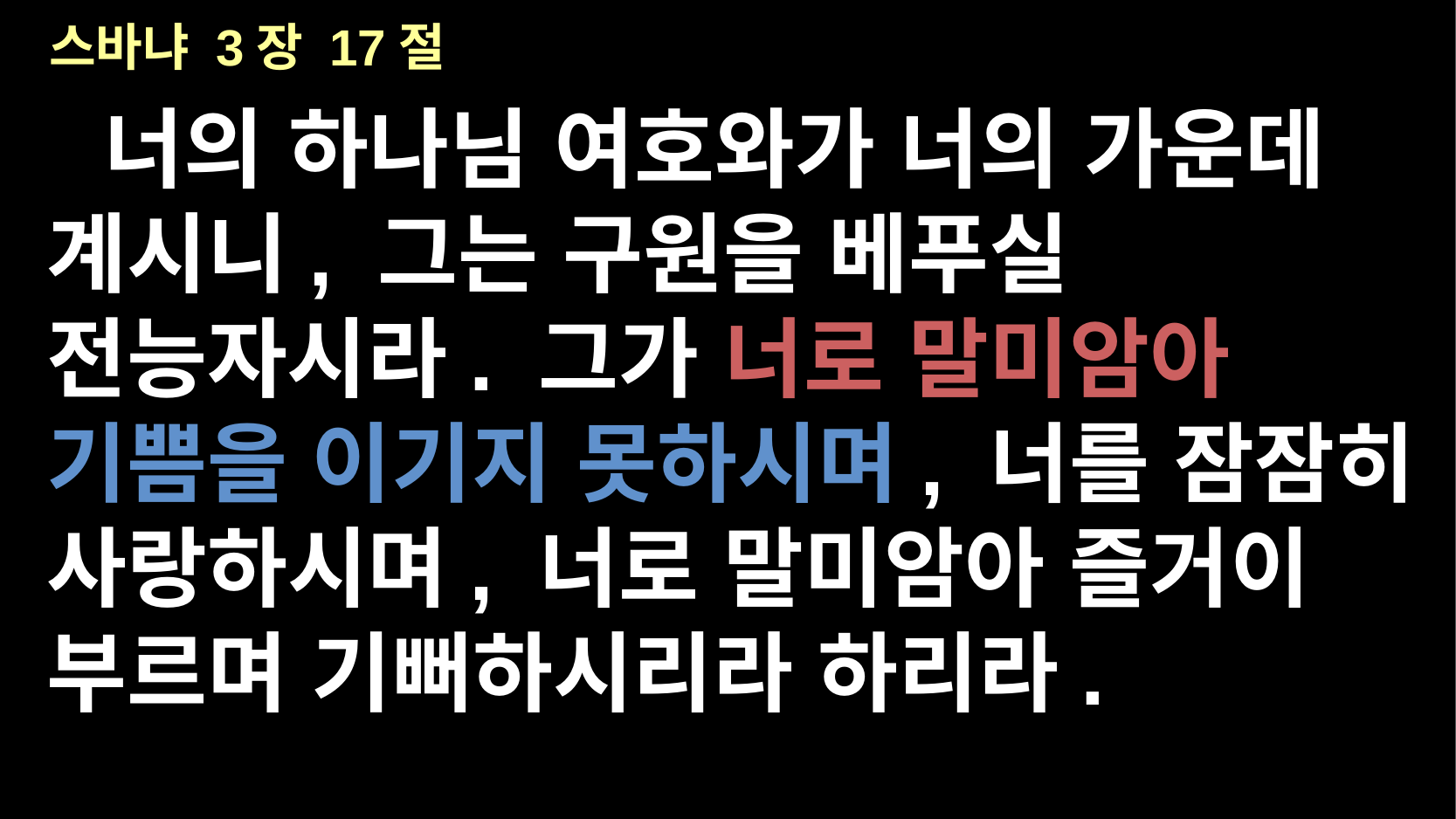

# 스바냐 3장 17절
너의 하나님 여호와가 너의 가운데 계시니, 그는 구원을 베푸실 전능자시라. 그가 너로 말미암아 기쁨을 이기지 못하시며, 너를 잠잠히 사랑하시며, 너로 말미암아 즐거이 부르며 기뻐하시리라 하리라.